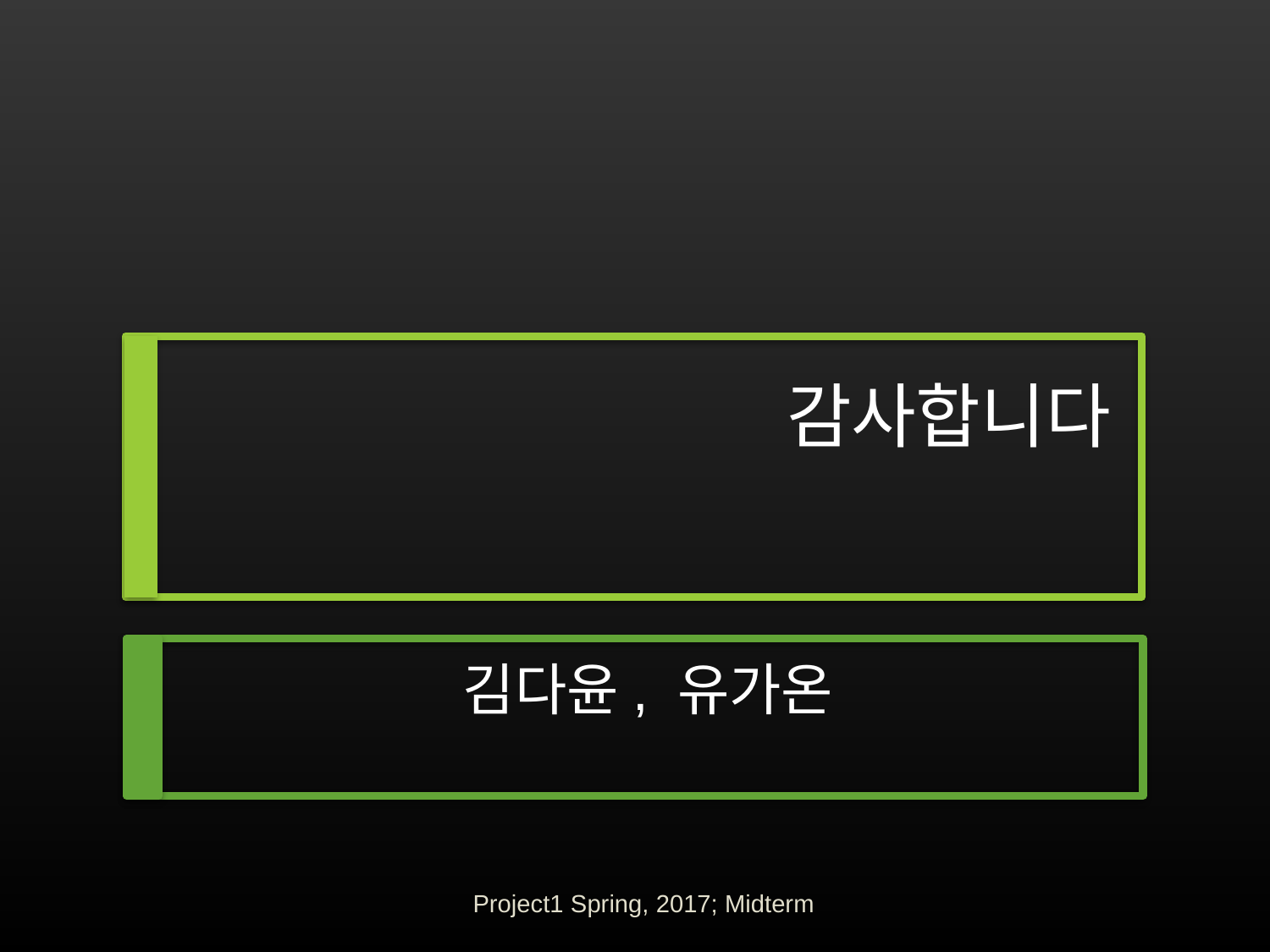

# 감사합니다
김다윤, 유가온
Project1 Spring, 2017; Midterm